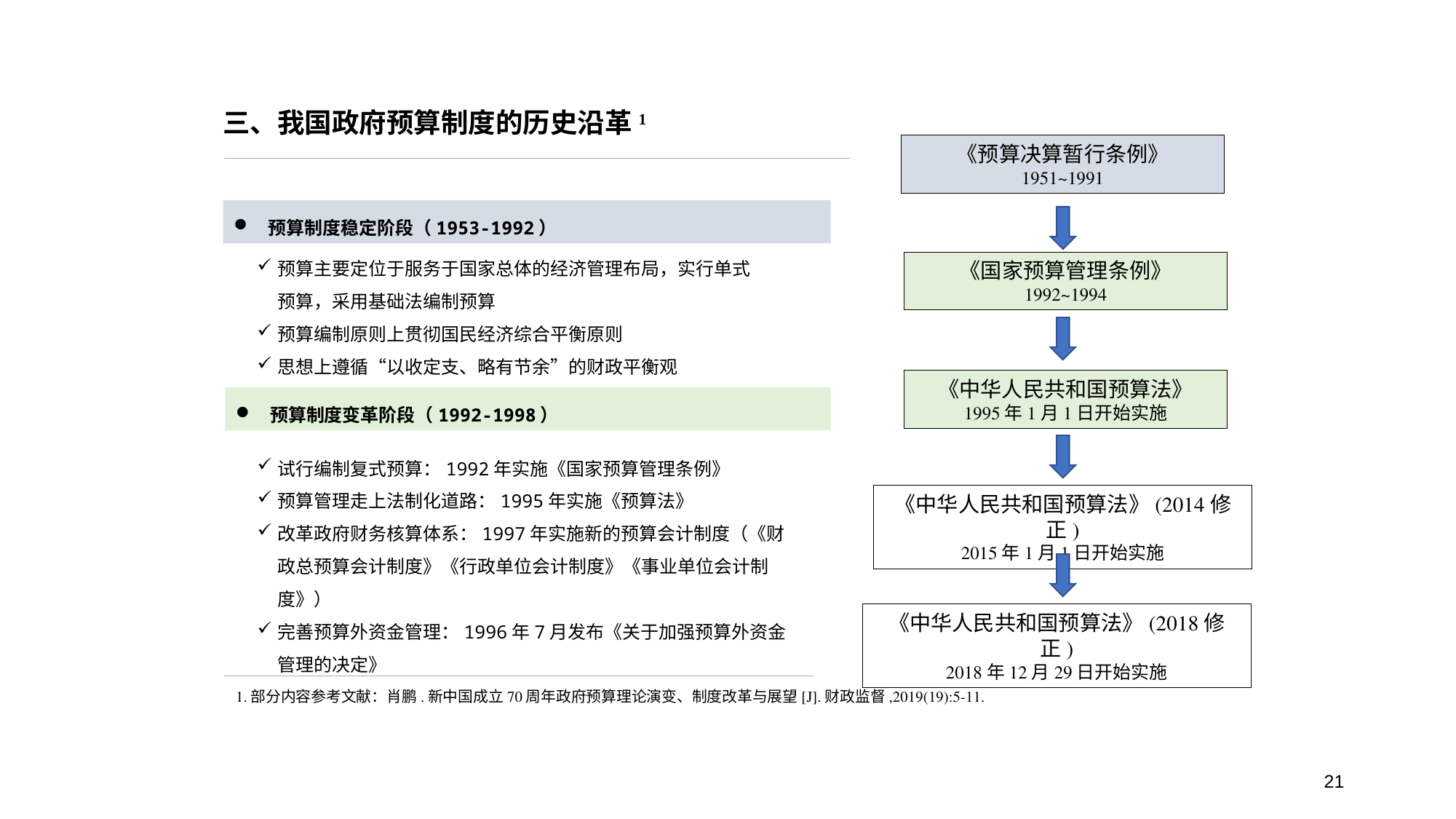

三、我国政府预算制度的历史沿革1
《预算决算暂行条例》
1951~1991
预算制度稳定阶段（1953-1992）

预算主要定位于服务于国家总体的经济管理布局，实行单式预算，采用基础法编制预算
预算编制原则上贯彻国民经济综合平衡原则
思想上遵循“以收定支、略有节余”的财政平衡观
《国家预算管理条例》
1992~1994

《中华人民共和国预算法》
1995年1月1日开始实施
预算制度变革阶段（1992-1998）

试行编制复式预算：1992年实施《国家预算管理条例》
预算管理走上法制化道路：1995年实施《预算法》
改革政府财务核算体系：1997年实施新的预算会计制度（《财政总预算会计制度》《行政单位会计制度》《事业单位会计制度》）
完善预算外资金管理：1996年7月发布《关于加强预算外资金管理的决定》

《中华人民共和国预算法》(2014修正)
2015年1月1日开始实施

《中华人民共和国预算法》(2018修正)
2018年12月29日开始实施
1.部分内容参考文献：肖鹏.新中国成立70周年政府预算理论演变、制度改革与展望[J].财政监督,2019(19):5-11.

21